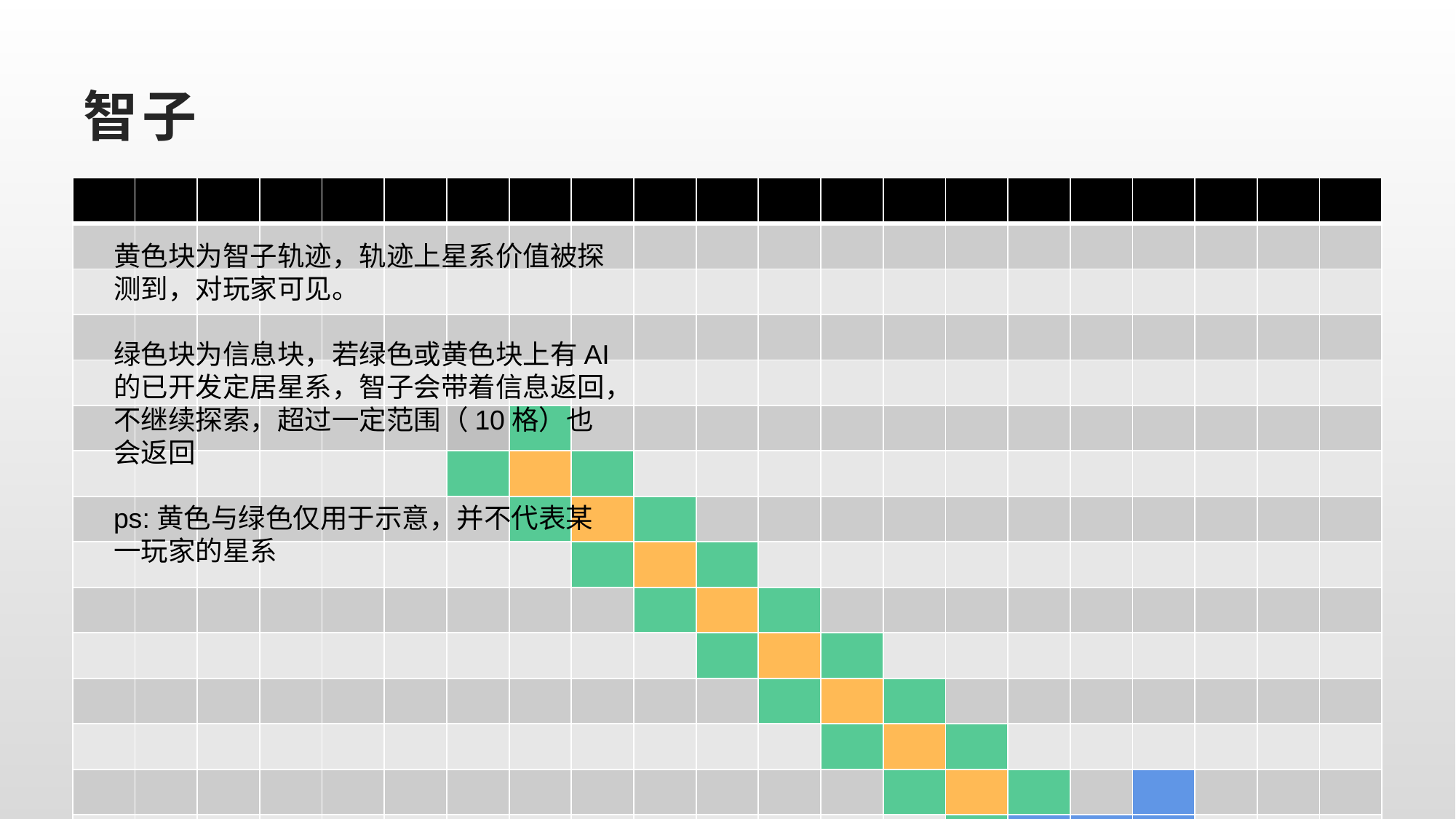

# 智子
|  |  |  |  |  |  |  |  |  |  |  |  |  |  |  |  |  |  |  |  |  |
| --- | --- | --- | --- | --- | --- | --- | --- | --- | --- | --- | --- | --- | --- | --- | --- | --- | --- | --- | --- | --- |
|  |  |  |  |  |  |  |  |  |  |  |  |  |  |  |  |  |  |  |  |  |
|  |  |  |  |  |  |  |  |  |  |  |  |  |  |  |  |  |  |  |  |  |
|  |  |  |  |  |  |  |  |  |  |  |  |  |  |  |  |  |  |  |  |  |
|  |  |  |  |  |  |  |  |  |  |  |  |  |  |  |  |  |  |  |  |  |
|  |  |  |  |  |  |  |  |  |  |  |  |  |  |  |  |  |  |  |  |  |
|  |  |  |  |  |  |  |  |  |  |  |  |  |  |  |  |  |  |  |  |  |
|  |  |  |  |  |  |  |  |  |  |  |  |  |  |  |  |  |  |  |  |  |
|  |  |  |  |  |  |  |  |  |  |  |  |  |  |  |  |  |  |  |  |  |
|  |  |  |  |  |  |  |  |  |  |  |  |  |  |  |  |  |  |  |  |  |
|  |  |  |  |  |  |  |  |  |  |  |  |  |  |  |  |  |  |  |  |  |
|  |  |  |  |  |  |  |  |  |  |  |  |  |  |  |  |  |  |  |  |  |
|  |  |  |  |  |  |  |  |  |  |  |  |  |  |  |  |  |  |  |  |  |
|  |  |  |  |  |  |  |  |  |  |  |  |  |  |  |  |  |  |  |  |  |
|  |  |  |  |  |  |  |  |  |  |  |  |  |  |  |  |  |  |  |  |  |
|  |  |  |  |  |  |  |  |  |  |  |  |  |  |  |  |  |  |  |  |  |
|  |  |  |  |  |  |  |  |  |  |  |  |  |  |  |  |  |  |  |  |  |
|  |  |  |  |  |  |  |  |  |  |  |  |  |  |  |  |  |  |  |  |  |
|  |  |  |  |  |  |  |  |  |  |  |  |  |  |  |  |  |  |  |  |  |
|  |  |  |  |  |  |  |  |  |  |  |  |  |  |  |  |  |  |  |  |  |
|  |  |  |  |  |  |  |  |  |  |  |  |  |  |  |  |  |  |  |  |  |
黄色块为智子轨迹，轨迹上星系价值被探测到，对玩家可见。

绿色块为信息块，若绿色或黄色块上有AI的已开发定居星系，智子会带着信息返回，不继续探索，超过一定范围（10格）也会返回

ps:黄色与绿色仅用于示意，并不代表某一玩家的星系